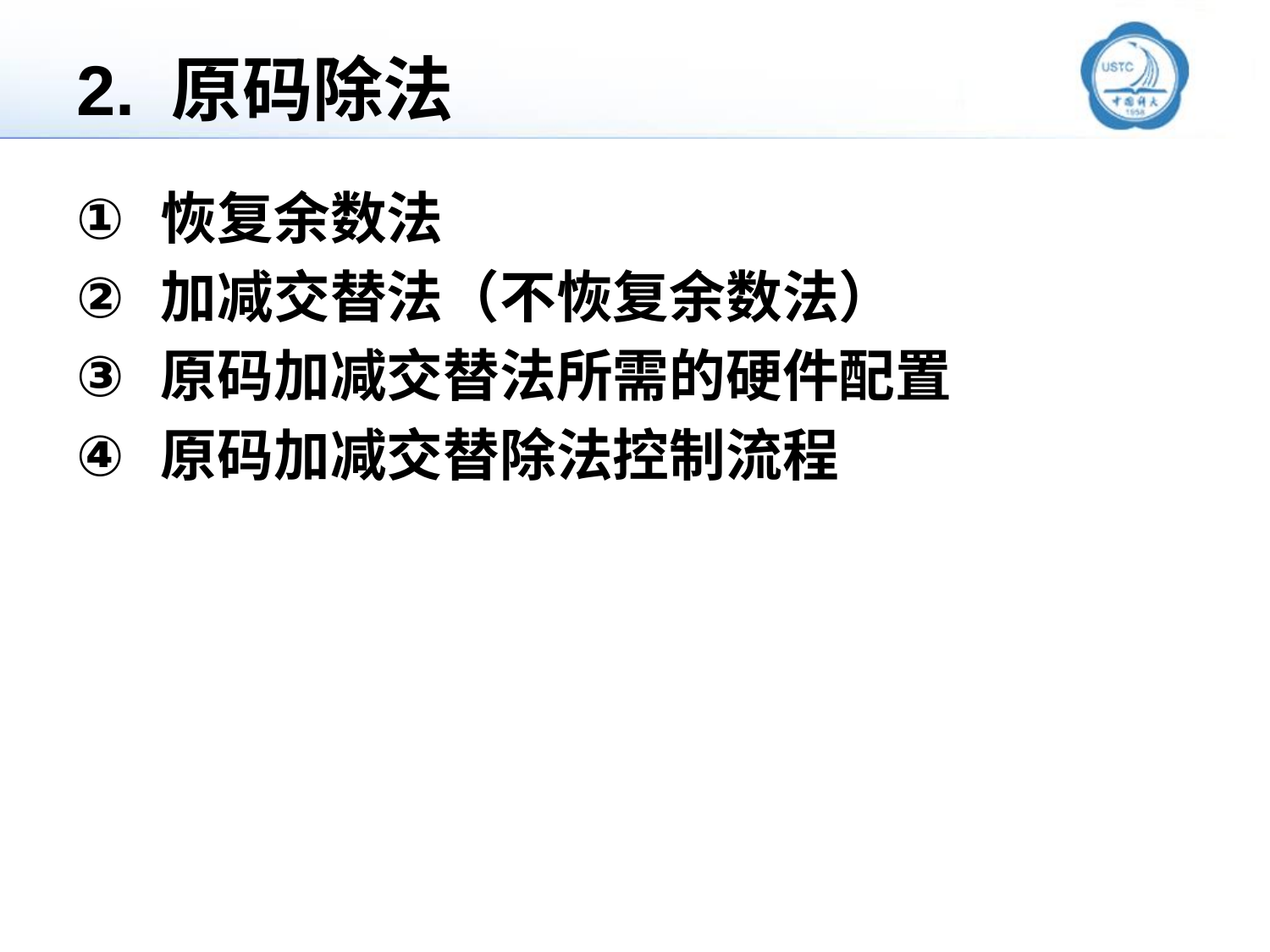

# 2. 原码除法
恢复余数法
加减交替法（不恢复余数法）
原码加减交替法所需的硬件配置
原码加减交替除法控制流程